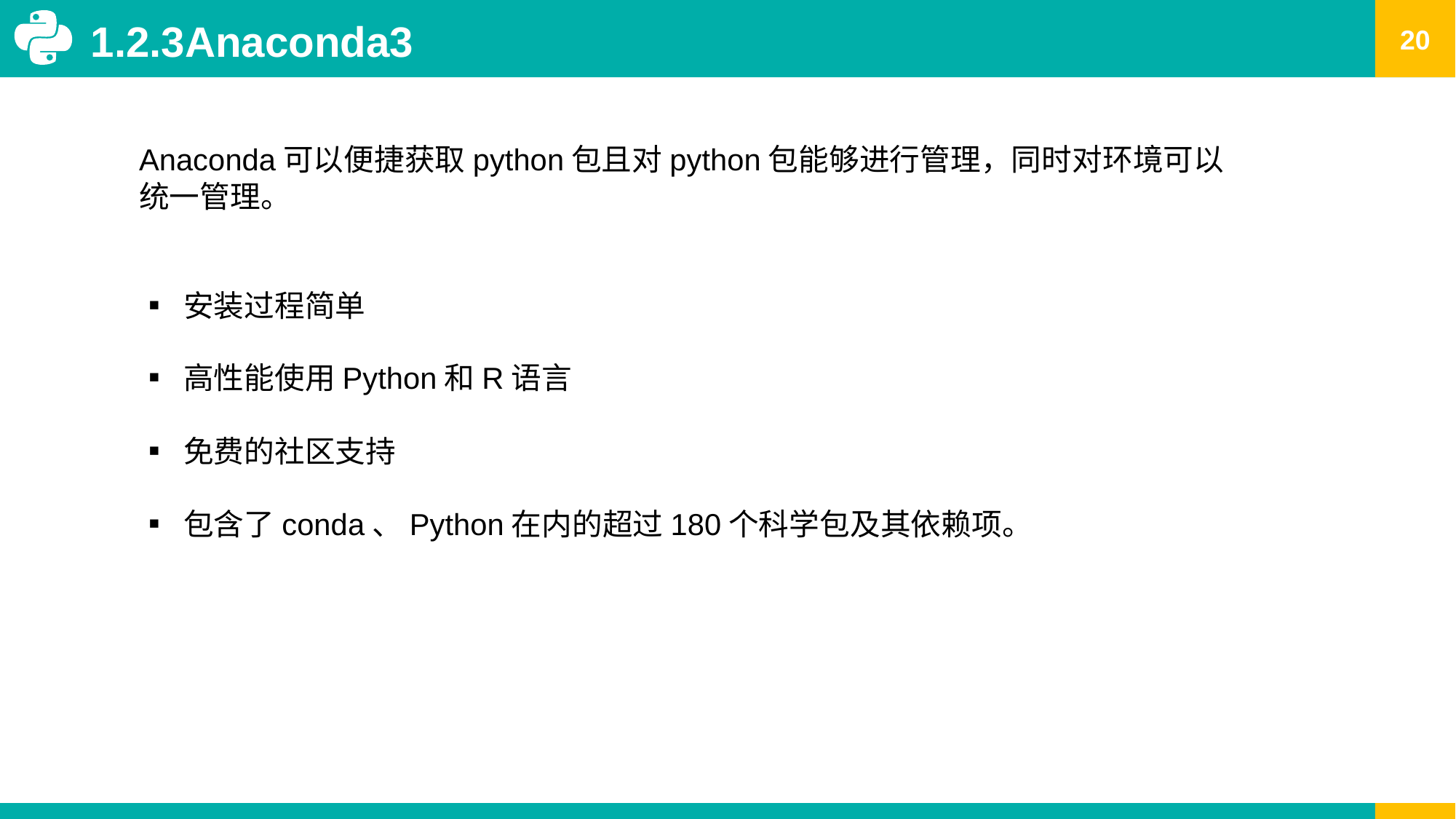

1.2.3Anaconda3
Anaconda可以便捷获取python包且对python包能够进行管理，同时对环境可以统一管理。

▪ 安装过程简单

▪ 高性能使用Python和R语言

▪ 免费的社区支持

▪ 包含了conda、Python在内的超过180个科学包及其依赖项。

Signature
Date